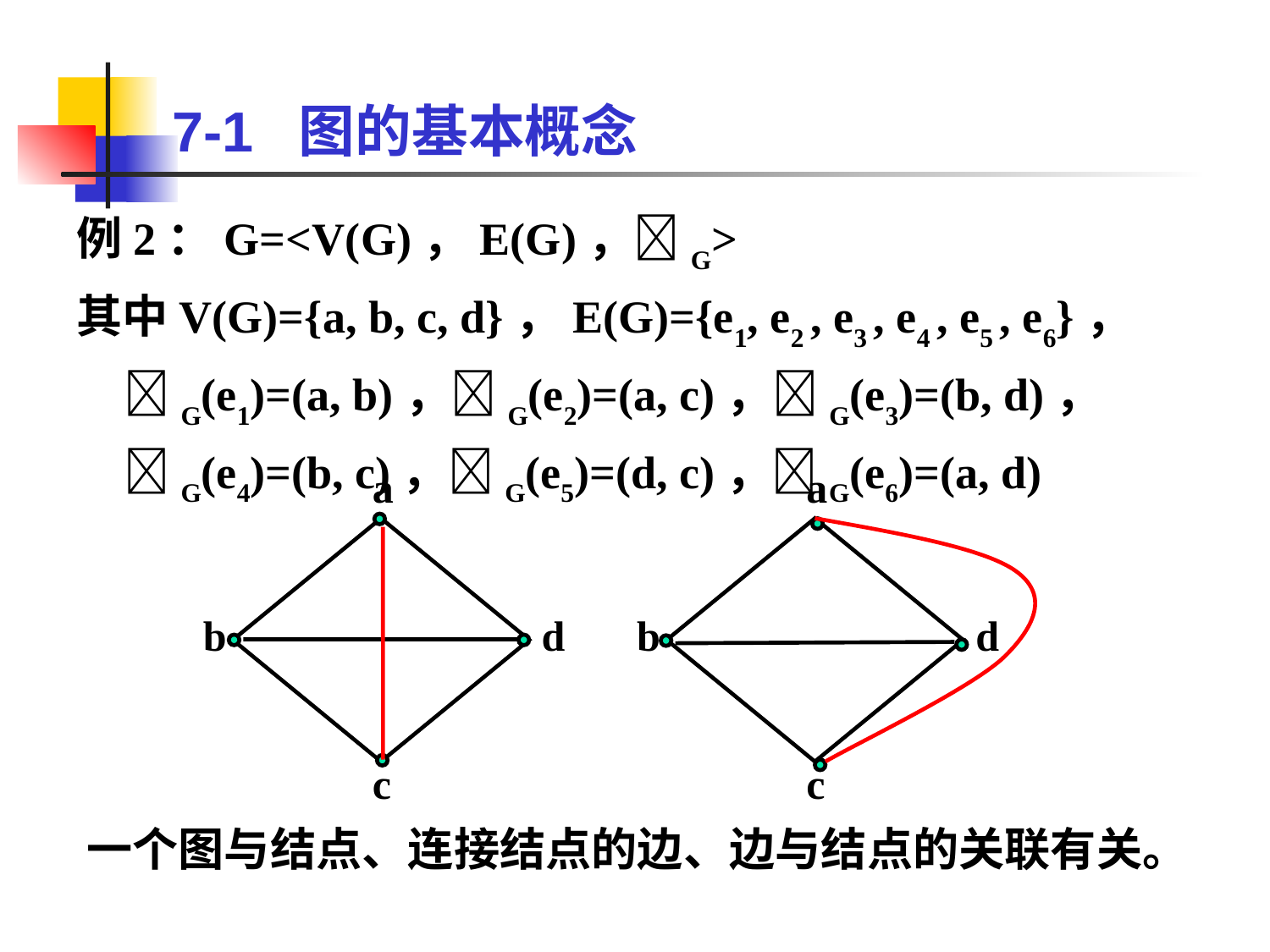

# 7-1  图的基本概念
例2：G=<V(G)，E(G)，ϕG>
其中V(G)={a, b, c, d}，E(G)={e1, e2 , e3 , e4 , e5 , e6}，ϕG(e1)=(a, b)，ϕG(e2)=(a, c)，ϕG(e3)=(b, d)，ϕG(e4)=(b, c)，ϕG(e5)=(d, c)，ϕG(e6)=(a, d)
a

b
d
c
a

b
d

c

一个图与结点、连接结点的边、边与结点的关联有关。
6